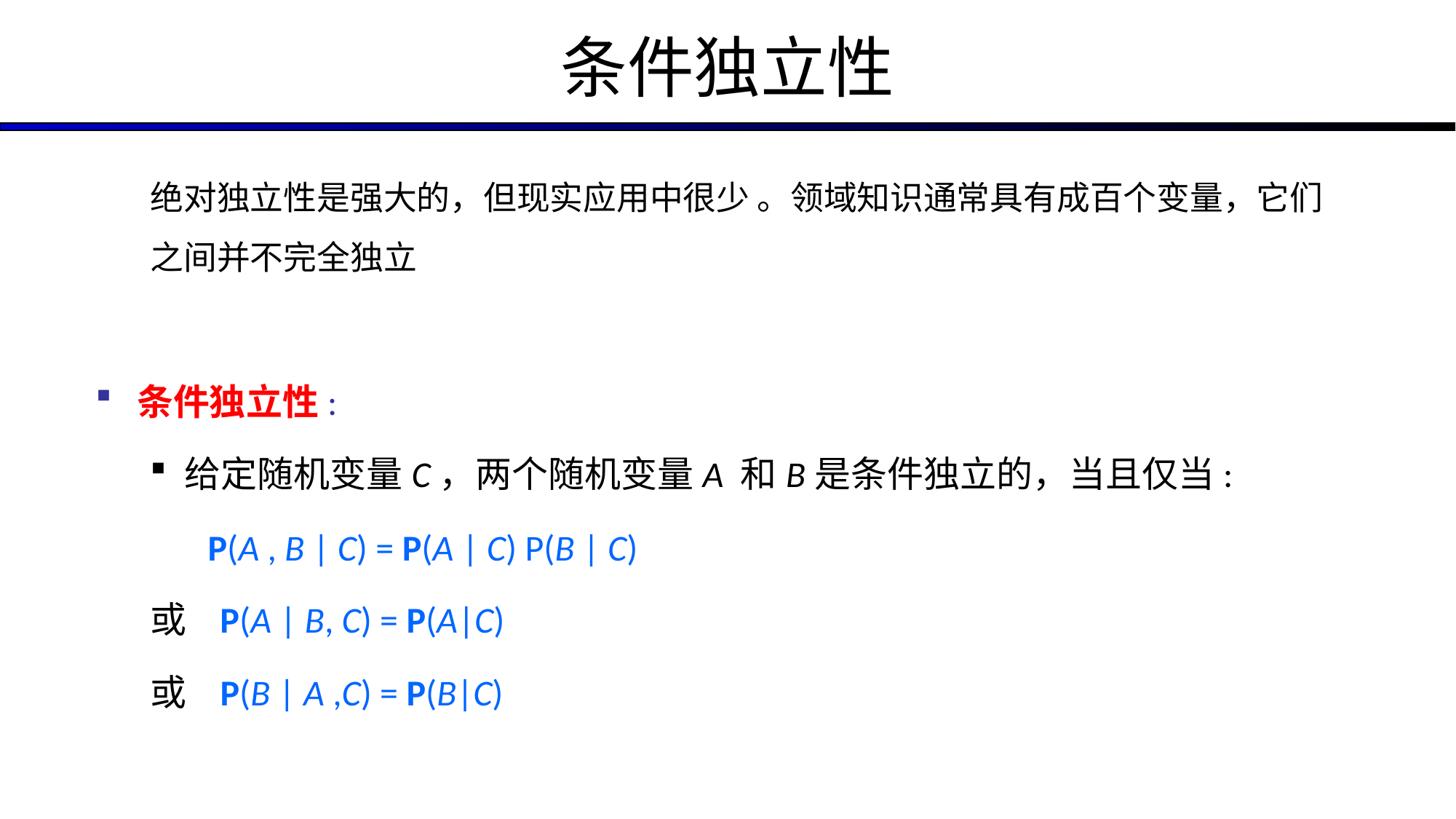

# 条件独立性
绝对独立性是强大的，但现实应用中很少 。领域知识通常具有成百个变量，它们之间并不完全独立

条件独立性:
给定随机变量C，两个随机变量A 和B是条件独立的，当且仅当:
       P(A , B | C) = P(A | C) P(B | C)
或   P(A | B, C) = P(A|C)
或   P(B | A ,C) = P(B|C)